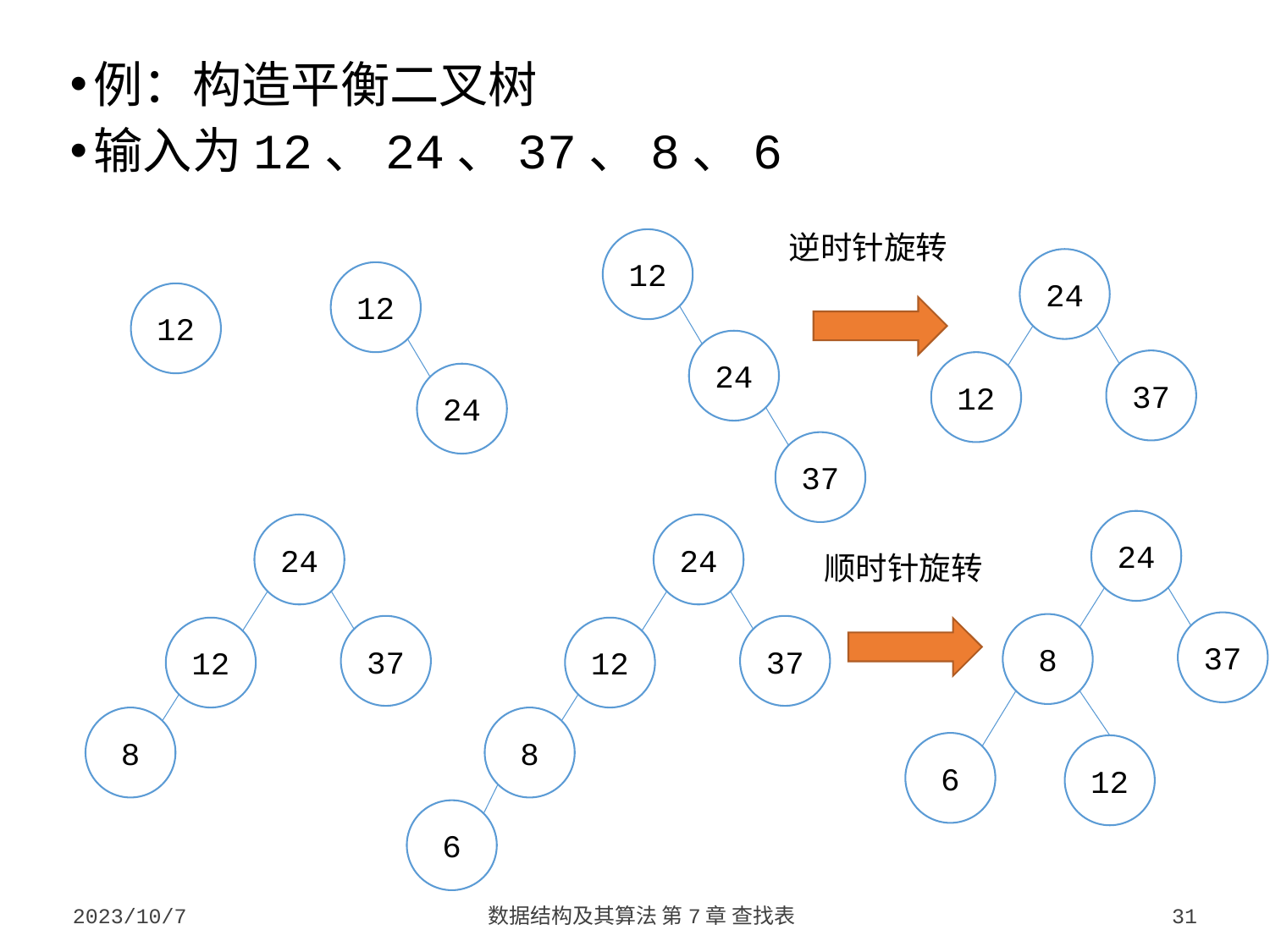

例：构造平衡二叉树
输入为12、24、37、8、6
逆时针旋转
12
24
37
24
37
12
12
24
12

24
37
8
6
12
24
37
12
8
24
37
12
8
6
顺时针旋转

2023/10/7
数据结构及其算法 第7章 查找表
31